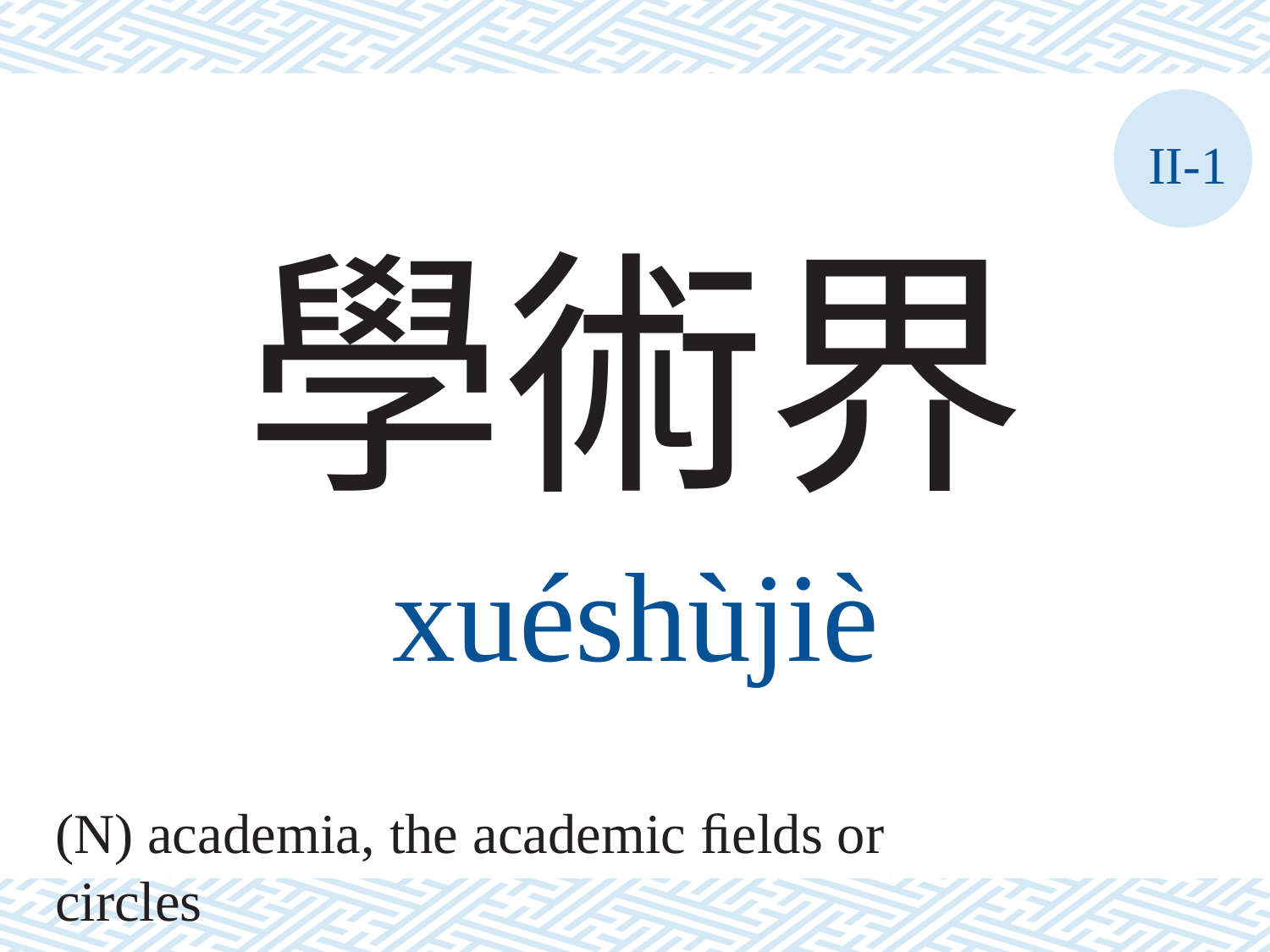

II-1
學術界
xuéshùjiè
(N) academia, the academic ﬁelds or circles